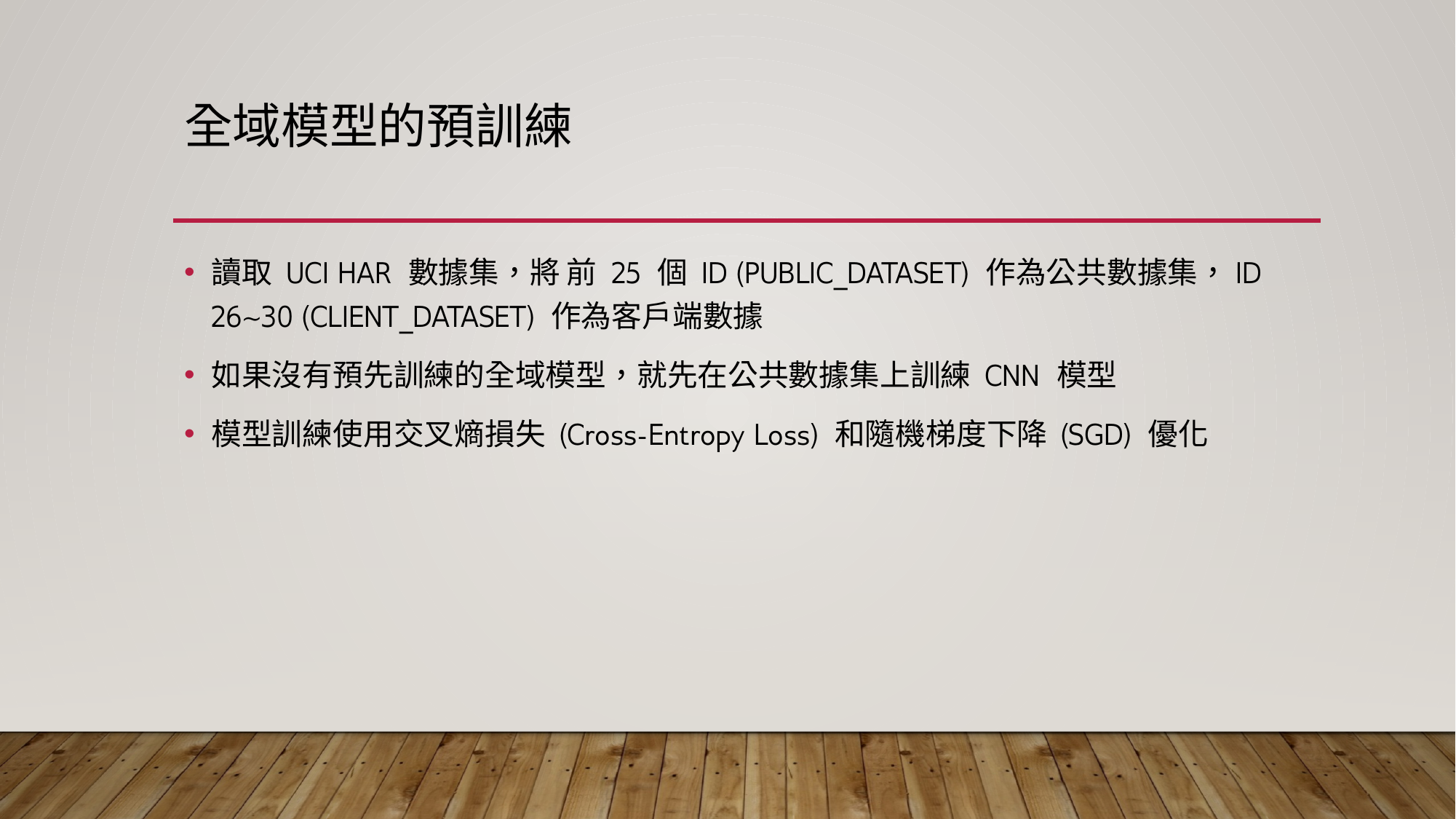

# 全域模型的預訓練
讀取 UCI HAR 數據集，將 前 25 個 ID (PUBLIC_DATASET) 作為公共數據集，ID 26~30 (CLIENT_DATASET) 作為客戶端數據
如果沒有預先訓練的全域模型，就先在公共數據集上訓練 CNN 模型
模型訓練使用交叉熵損失 (Cross-Entropy Loss) 和隨機梯度下降 (SGD) 優化